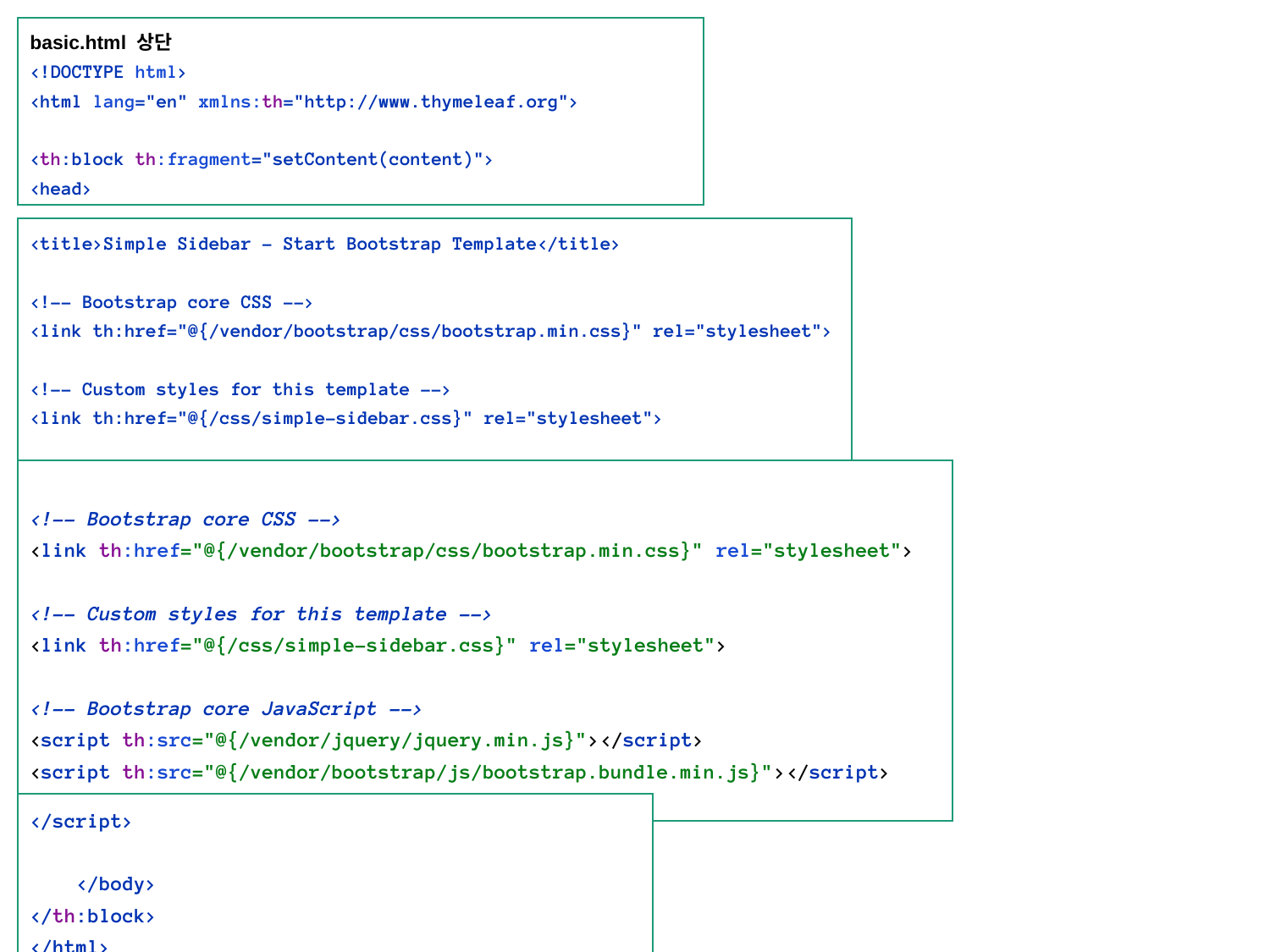

basic.html 상단
<!DOCTYPE html>
<html lang="en" xmlns:th="http://www.thymeleaf.org">
<th:block th:fragment="setContent(content)">
<head>
<title>Simple Sidebar - Start Bootstrap Template</title>
<!-- Bootstrap core CSS -->
<link th:href="@{/vendor/bootstrap/css/bootstrap.min.css}" rel="stylesheet">
<!-- Custom styles for this template -->
<link th:href="@{/css/simple-sidebar.css}" rel="stylesheet">

<!-- Bootstrap core CSS -->
<link th:href="@{/vendor/bootstrap/css/bootstrap.min.css}" rel="stylesheet">
<!-- Custom styles for this template -->
<link th:href="@{/css/simple-sidebar.css}" rel="stylesheet">
<!-- Bootstrap core JavaScript -->
<script th:src="@{/vendor/jquery/jquery.min.js}"></script>
<script th:src="@{/vendor/bootstrap/js/bootstrap.bundle.min.js}"></script>

</script>
    </body>
</th:block>
</html>